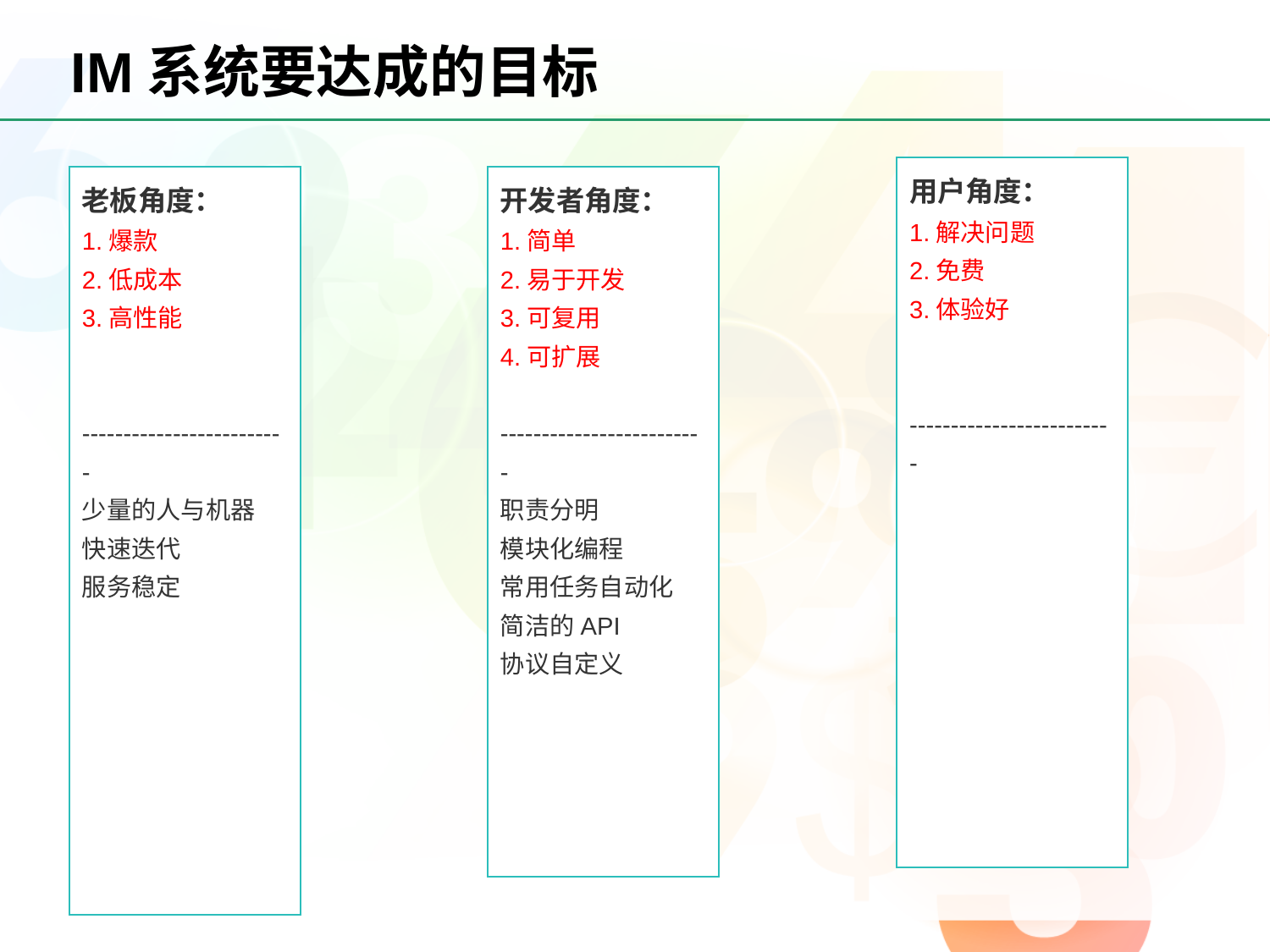

# IM系统要达成的目标
用户角度：
1.解决问题
2.免费
3.体验好

-------------------------

老板角度：
1.爆款
2.低成本
3.高性能

-------------------------
少量的人与机器
快速迭代
服务稳定

开发者角度：
1.简单
2.易于开发
3.可复用
4.可扩展

-------------------------
职责分明
模块化编程
常用任务自动化
简洁的API
协议自定义